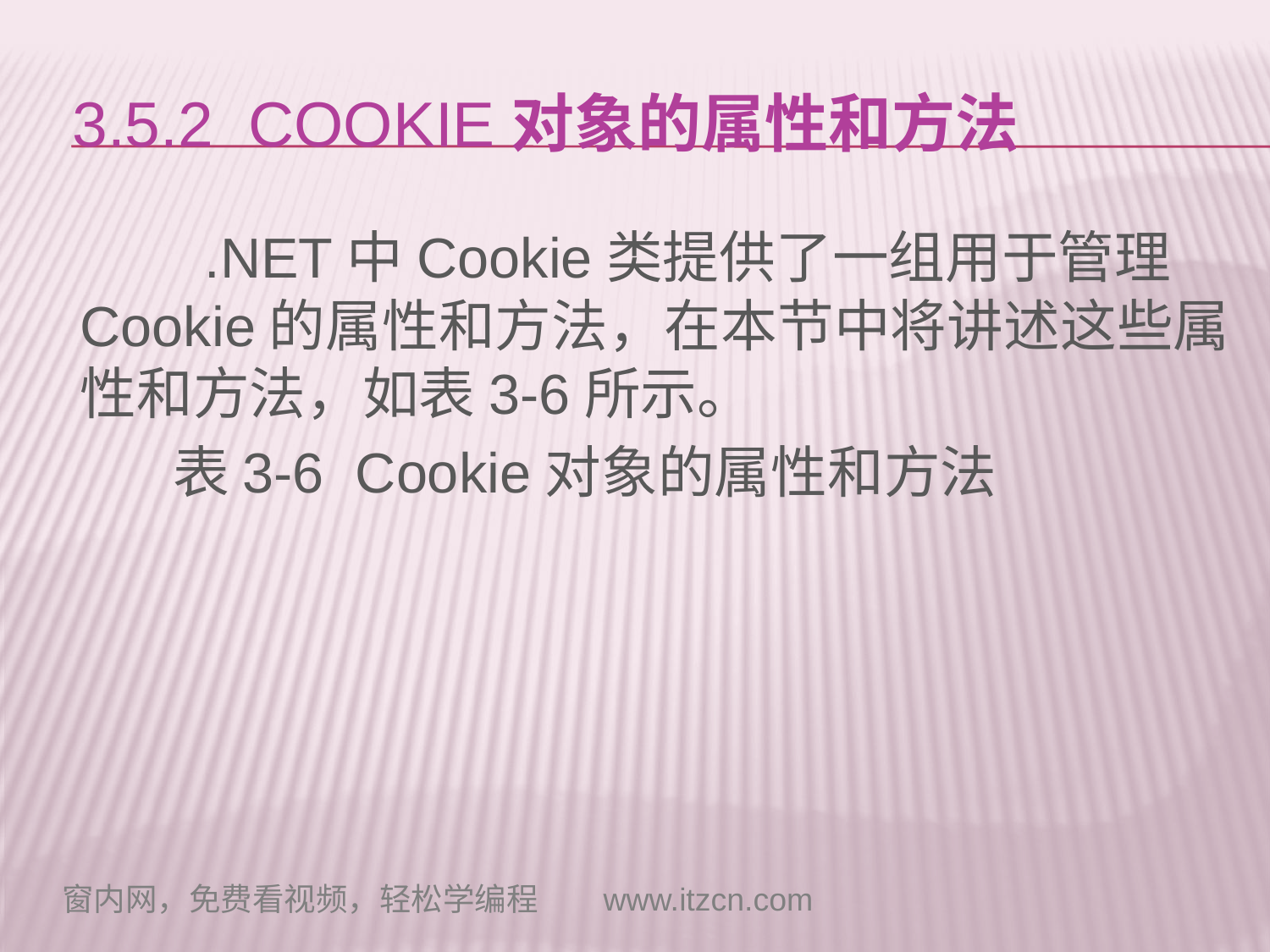

# 3.5.2  Cookie对象的属性和方法
           .NET中Cookie类提供了一组用于管理Cookie的属性和方法，在本节中将讲述这些属性和方法，如表3-6所示。
          表3-6  Cookie对象的属性和方法